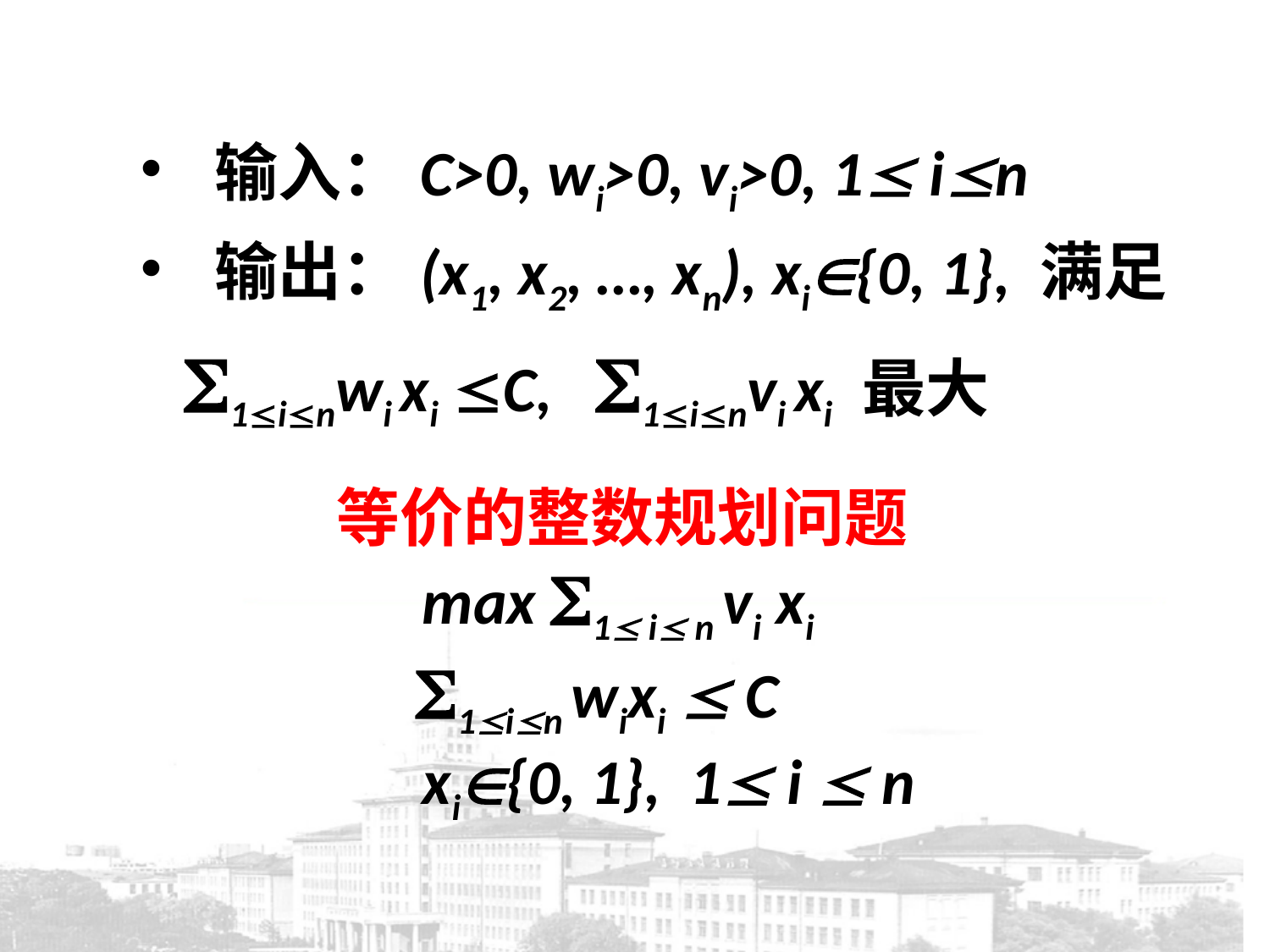

输入：C>0, wi>0, vi>0, 1≤ i≤n
输出：(x1, x2, …, xn), xi∈{0, 1}, 满足
   Σ1≤i≤nwi xi ≤C,   Σ1≤i≤nvi xi 最大
等价的整数规划问题
      max Σ1≤ i≤ n vi xi
     Σ1≤i≤n wixi ≤ C
      xi∈{0, 1},  1≤ i ≤ n